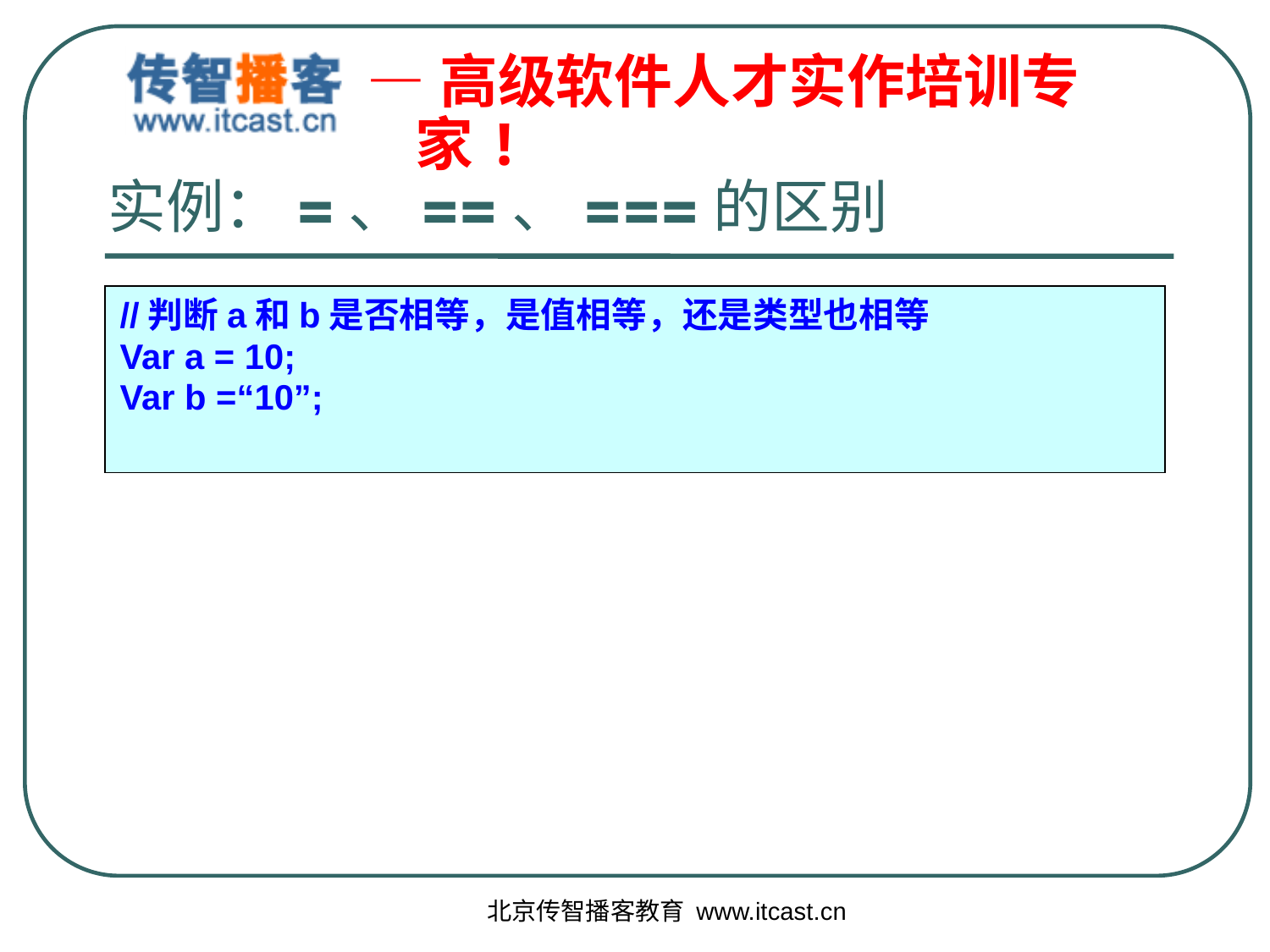

# 实例：=、==、===的区别
//判断a和b是否相等，是值相等，还是类型也相等
Var a = 10;
Var b =“10”;